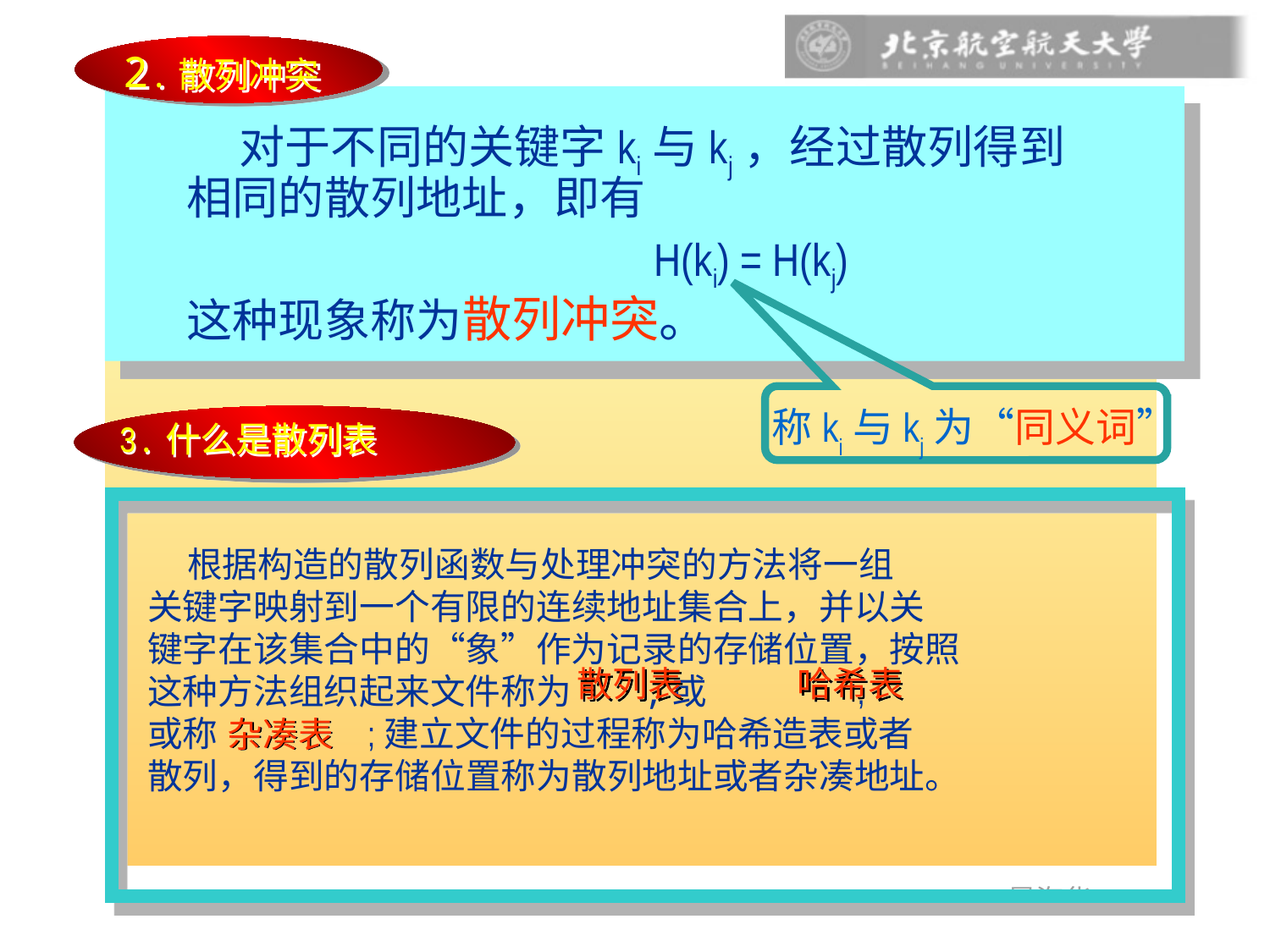

2.散列冲突

    对于不同的关键字ki与kj，经过散列得到
相同的散列地址，即有
                 H(ki) = H(kj)
这种现象称为散列冲突。

称ki与kj为“同义词”

3.什么是散列表

    根据构造的散列函数与处理冲突的方法将一组
关键字映射到一个有限的连续地址集合上，并以关
键字在该集合中的“象”作为记录的存储位置，按照
这种方法组织起来文件称为        ,或                  ,
或称                  ;建立文件的过程称为哈希造表或者
散列，得到的存储位置称为散列地址或者杂凑地址。
散列表
哈希表
杂凑表